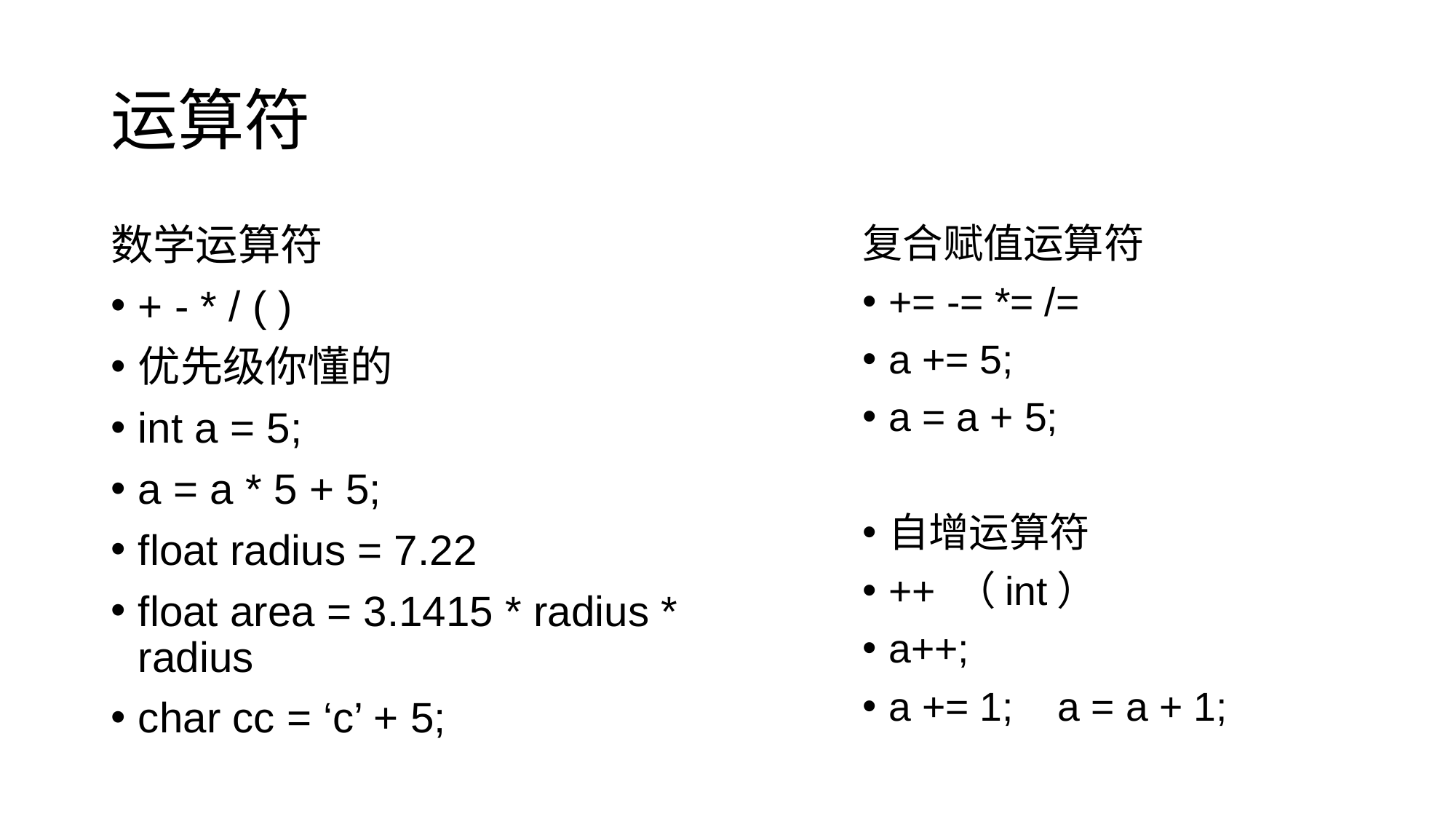

# 运算符
数学运算符
+ - * / ( )
优先级你懂的
int a = 5;
a = a * 5 + 5;
float radius = 7.22
float area = 3.1415 * radius * radius
char cc = ‘c’ + 5;
复合赋值运算符
+= -= *= /=
a += 5;
a = a + 5;

自增运算符
++ （int）
a++;
a += 1;    a = a + 1;